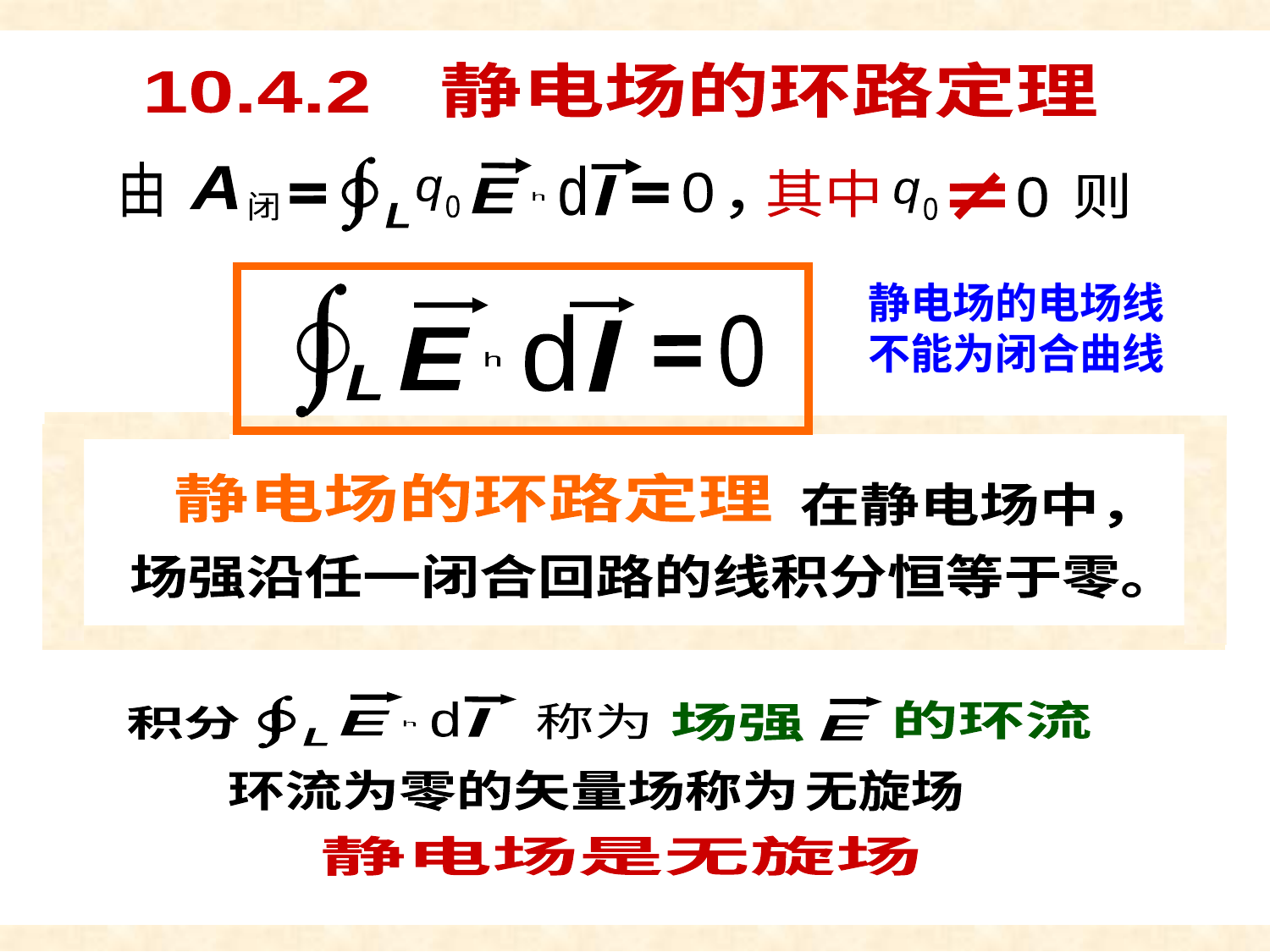

环路定理
10.4.2   静电场的环路定理

E
d

l
A
0
q
0

闭
h
L
由
，
其中

0
q
0
则

E
d
0
l

h
L
静电场的电场线
不能为闭合曲线

静电场的环路定理
在静电场中，
场强沿任一闭合回路的线积分恒等于零。

L

d
l
E
h
的环流

场强
称为
积分
E
环流为零的矢量场称为
无旋场
静电场是无旋场